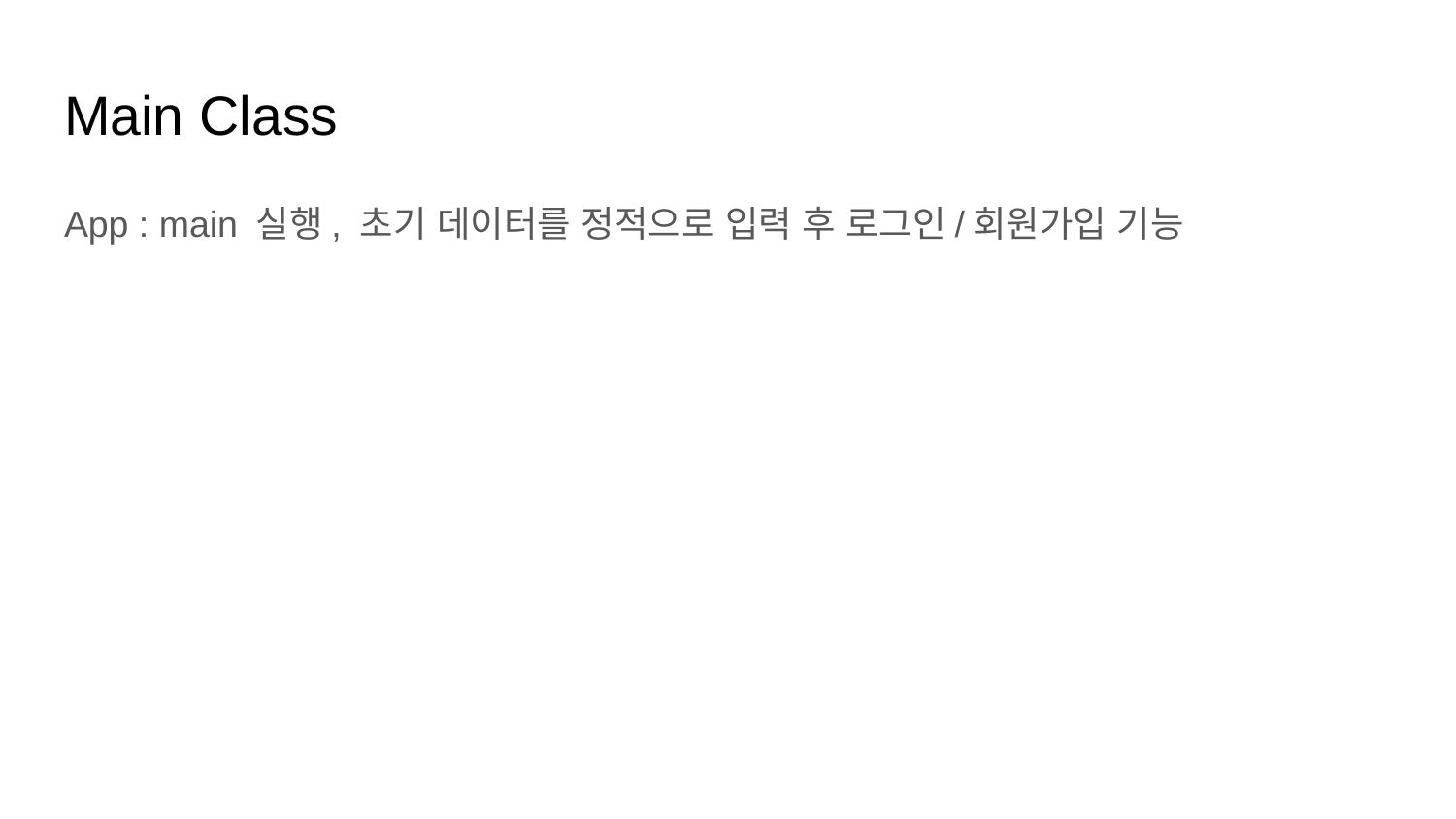

# Main Class
App : main 실행, 초기 데이터를 정적으로 입력 후 로그인/회원가입 기능